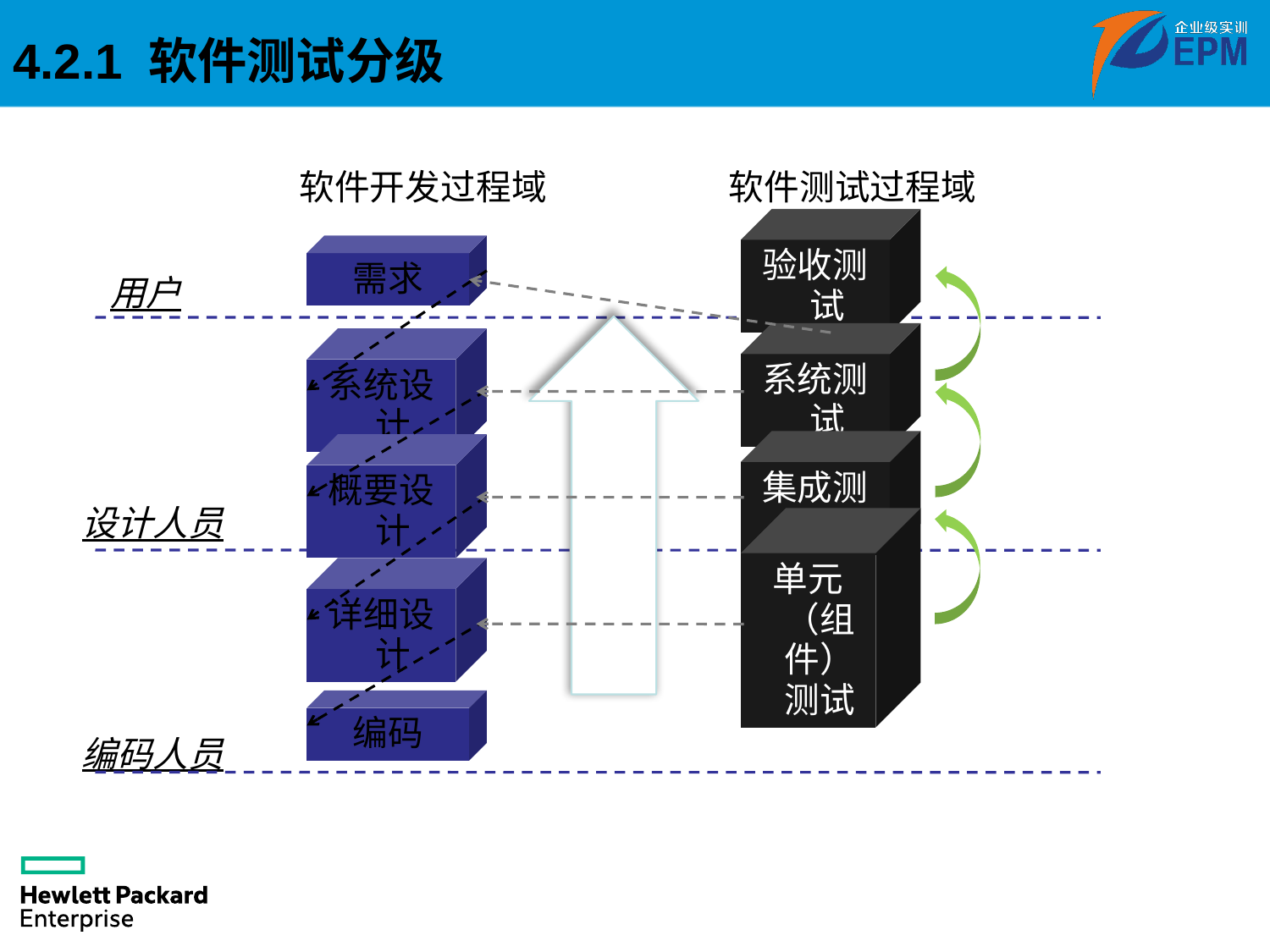

4.2.1 软件测试分级
软件开发过程域
软件测试过程域
验收测试
需求
用户

系统测试
系统设计

集成测试
概要设计
设计人员
单元（组件）测试

详细设计
编码
编码人员